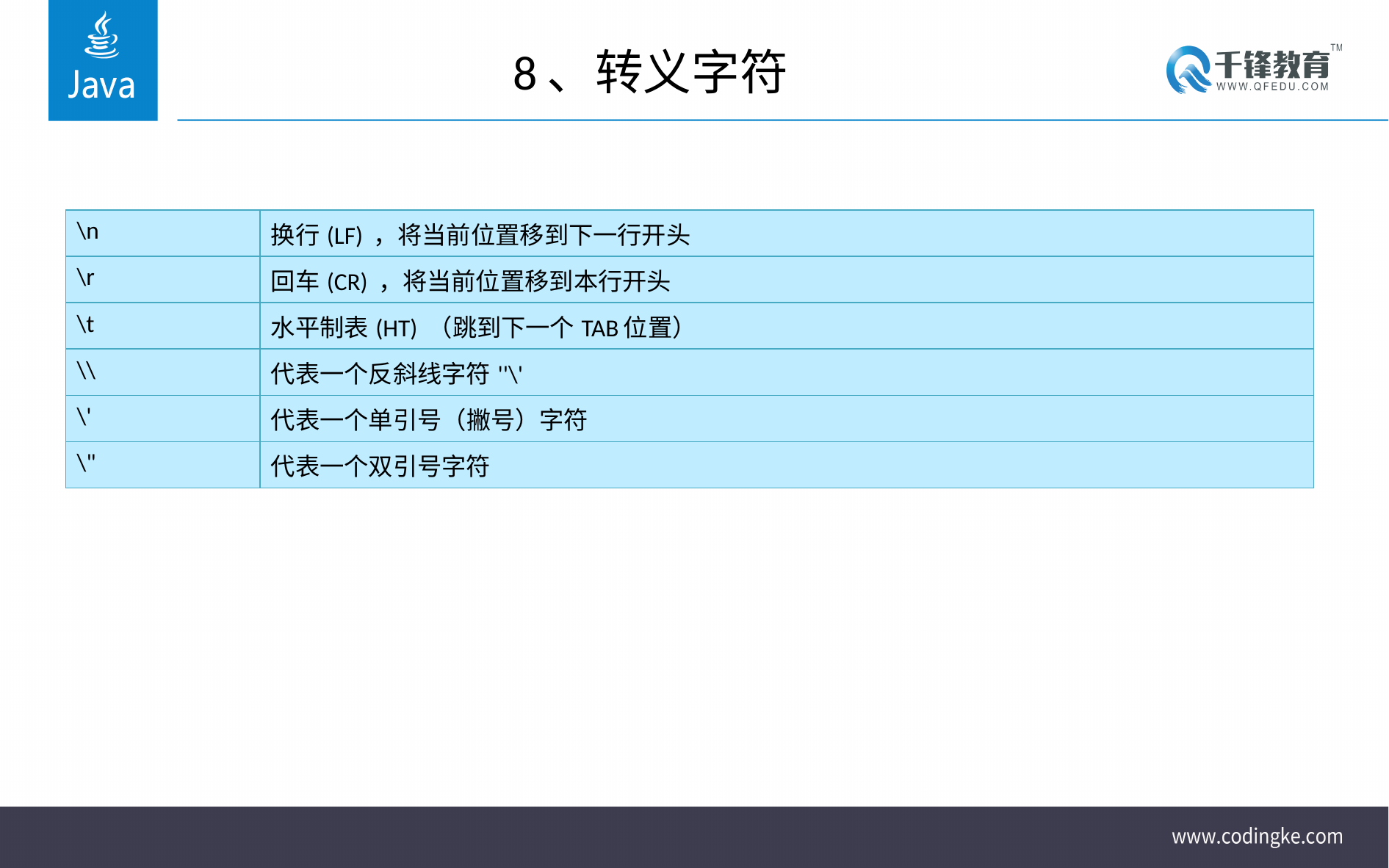

# 8、转义字符
| \n | 换行(LF) ，将当前位置移到下一行开头 |
| --- | --- |
| \r | 回车(CR) ，将当前位置移到本行开头 |
| \t | 水平制表(HT) （跳到下一个TAB位置） |
| \\ | 代表一个反斜线字符''\' |
| \' | 代表一个单引号（撇号）字符 |
| \" | 代表一个双引号字符 |